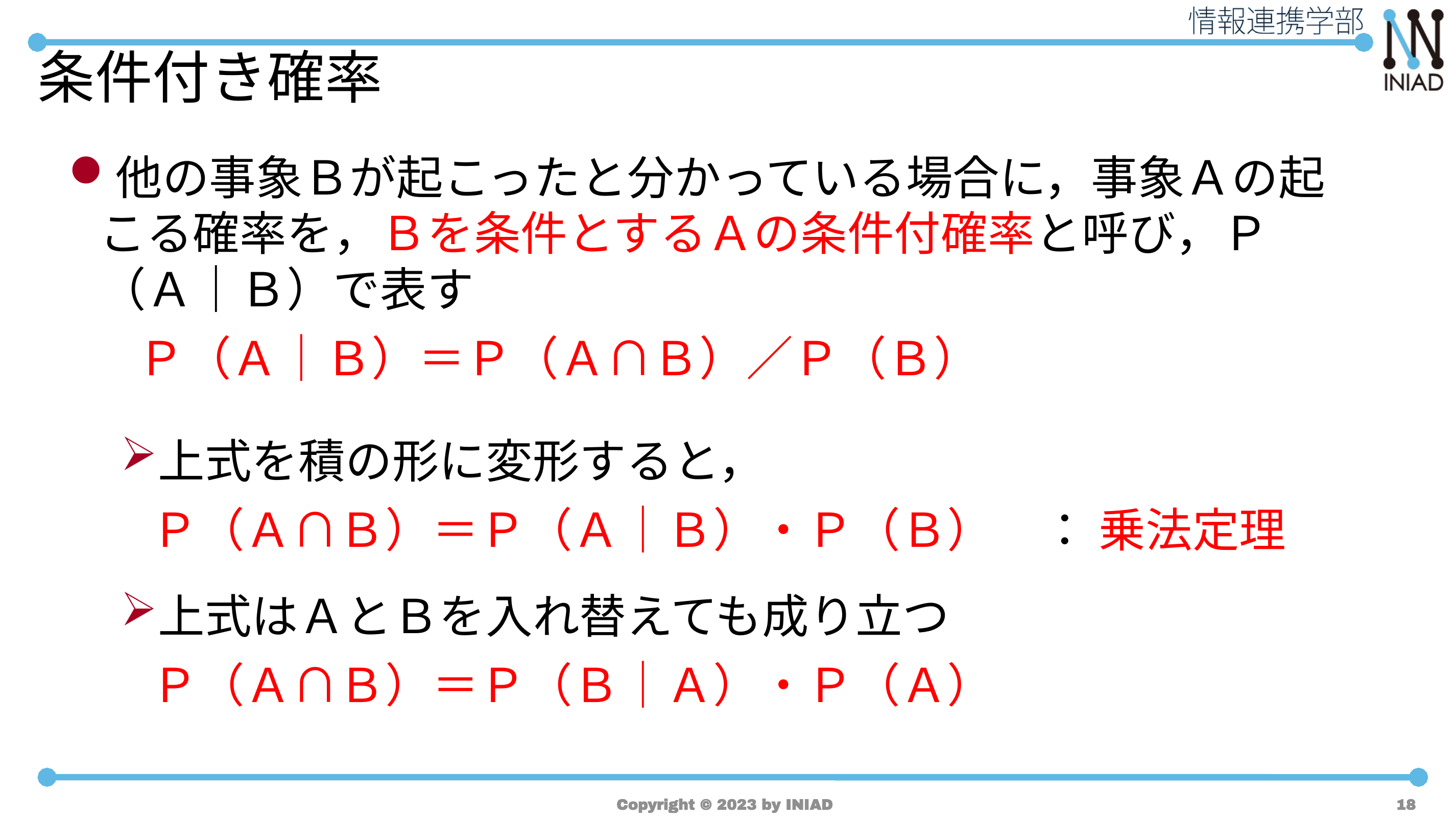

# 条件付き確率
他の事象Ｂが起こったと分かっている場合に，事象Ａの起こる確率を，Ｂを条件とするＡの条件付確率と呼び，Ｐ（Ａ｜Ｂ）で表す
	Ｐ（Ａ｜Ｂ）＝Ｐ（Ａ∩Ｂ）／Ｐ（Ｂ）
上式を積の形に変形すると，
	Ｐ（Ａ∩Ｂ）＝Ｐ（Ａ｜Ｂ）・Ｐ（Ｂ）　： 乗法定理
上式はＡとＢを入れ替えても成り立つ
	Ｐ（Ａ∩Ｂ）＝Ｐ（Ｂ｜Ａ）・Ｐ（Ａ）
Copyright © 2023 by INIAD
18